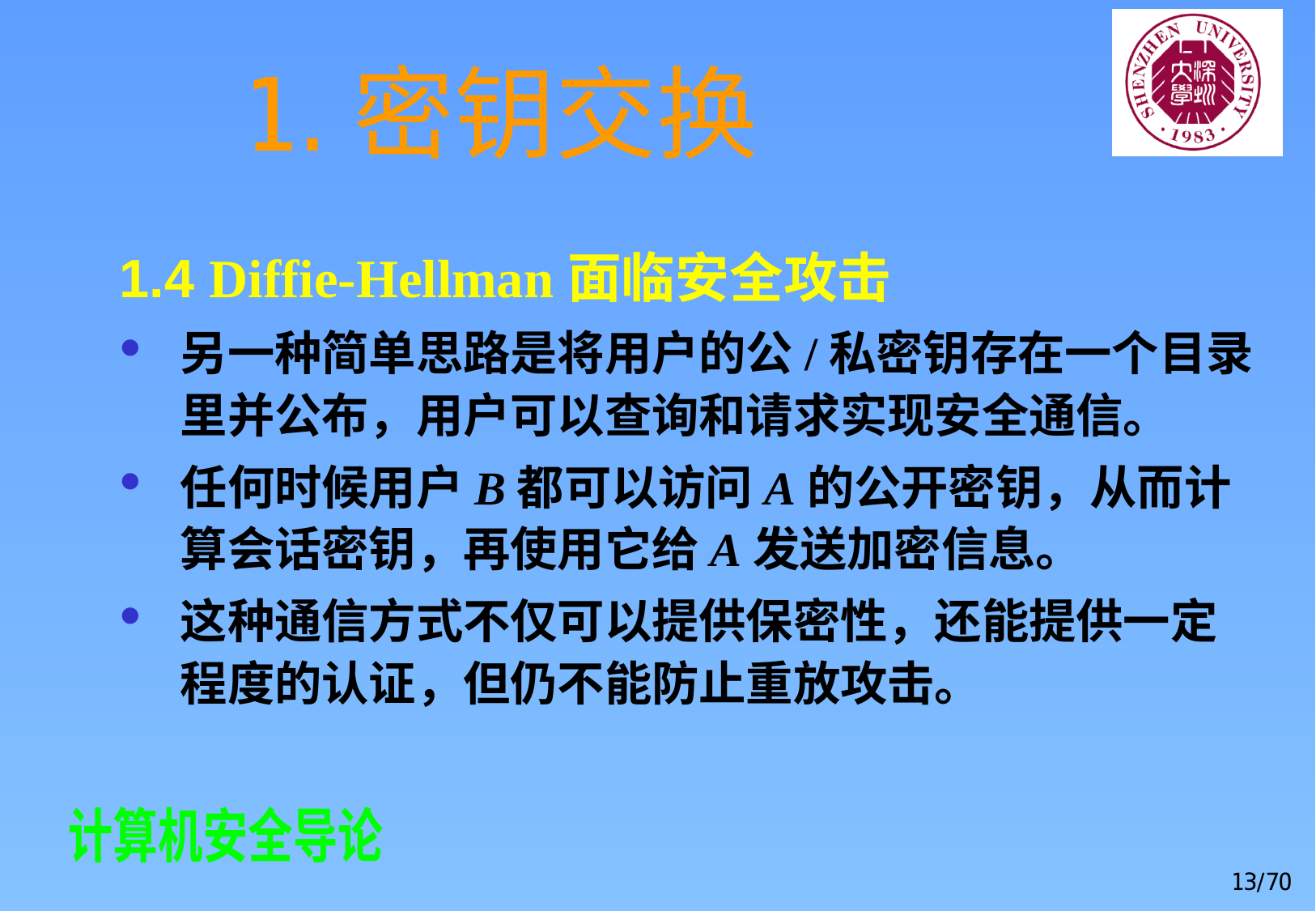

# 1.密钥交换
1.4 Diffie-Hellman面临安全攻击
另一种简单思路是将用户的公/私密钥存在一个目录里并公布，用户可以查询和请求实现安全通信。
任何时候用户B都可以访问A的公开密钥，从而计算会话密钥，再使用它给A发送加密信息。
这种通信方式不仅可以提供保密性，还能提供一定程度的认证，但仍不能防止重放攻击。
13/70